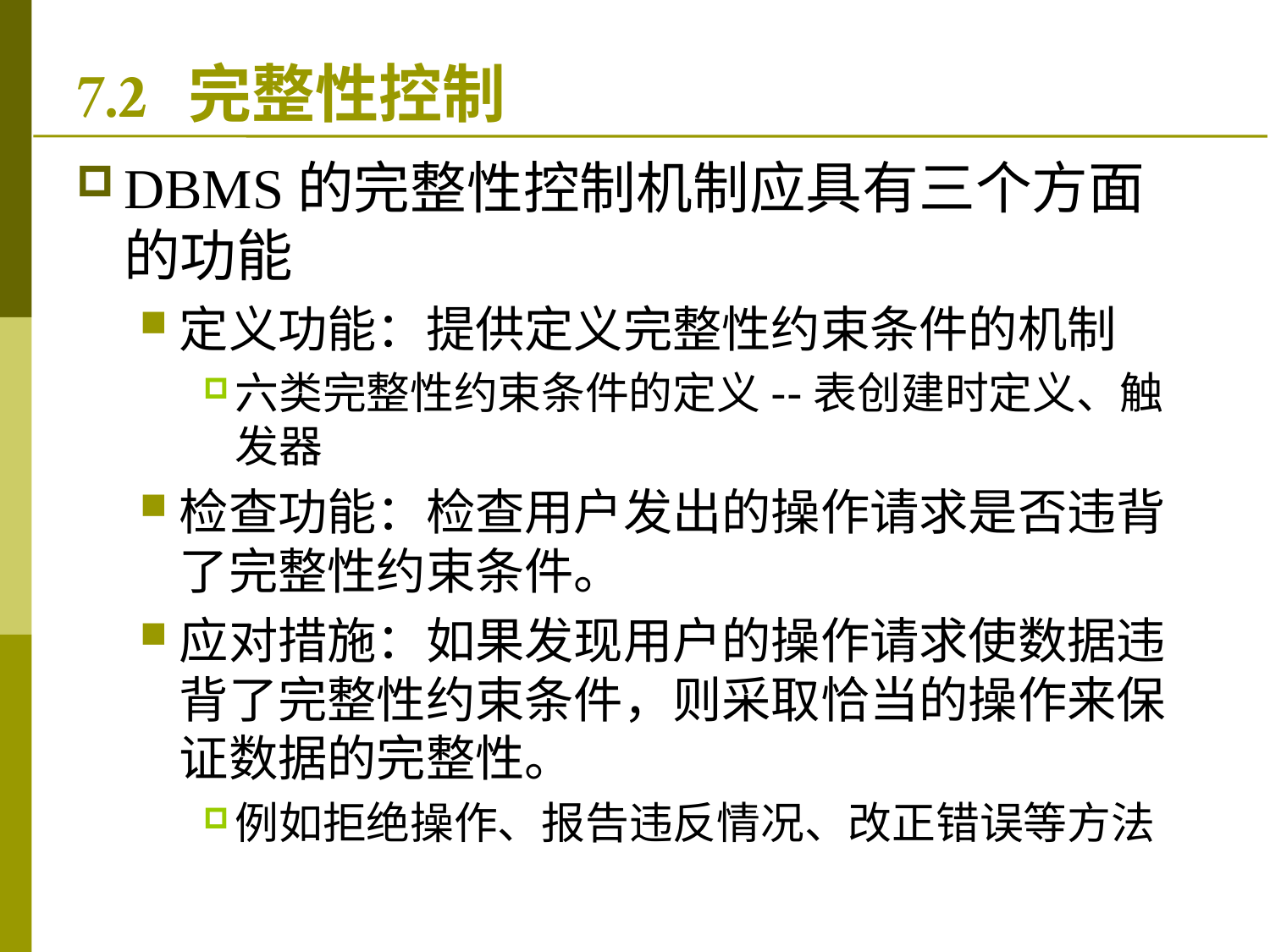

# 7.2  完整性控制
DBMS的完整性控制机制应具有三个方面的功能
定义功能：提供定义完整性约束条件的机制
六类完整性约束条件的定义--表创建时定义、触发器
检查功能：检查用户发出的操作请求是否违背了完整性约束条件。
应对措施：如果发现用户的操作请求使数据违背了完整性约束条件，则采取恰当的操作来保证数据的完整性。
例如拒绝操作、报告违反情况、改正错误等方法